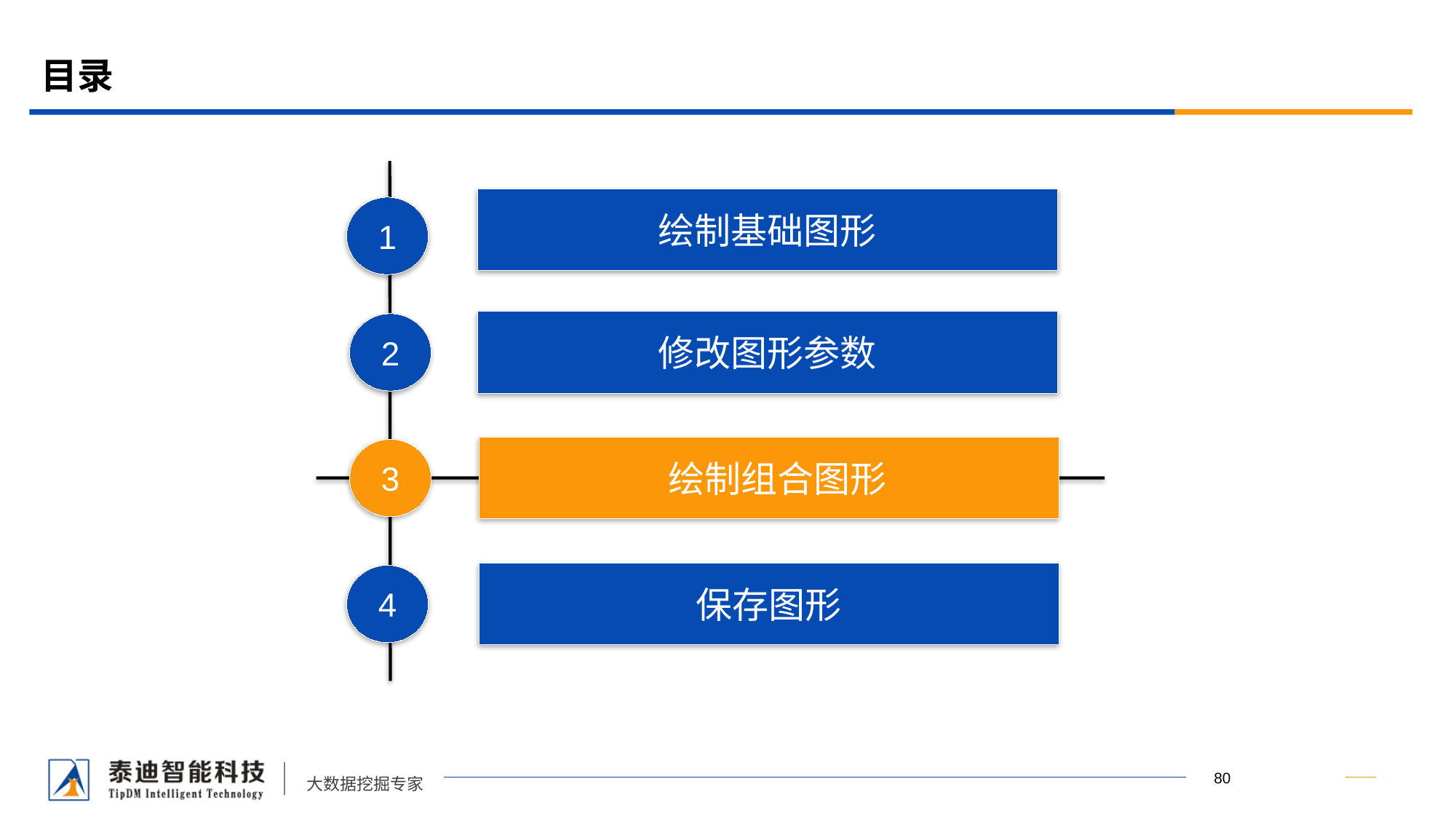

# 目录
绘制基础图形
1
修改图形参数
2
 绘制组合图形
3

保存图形
4